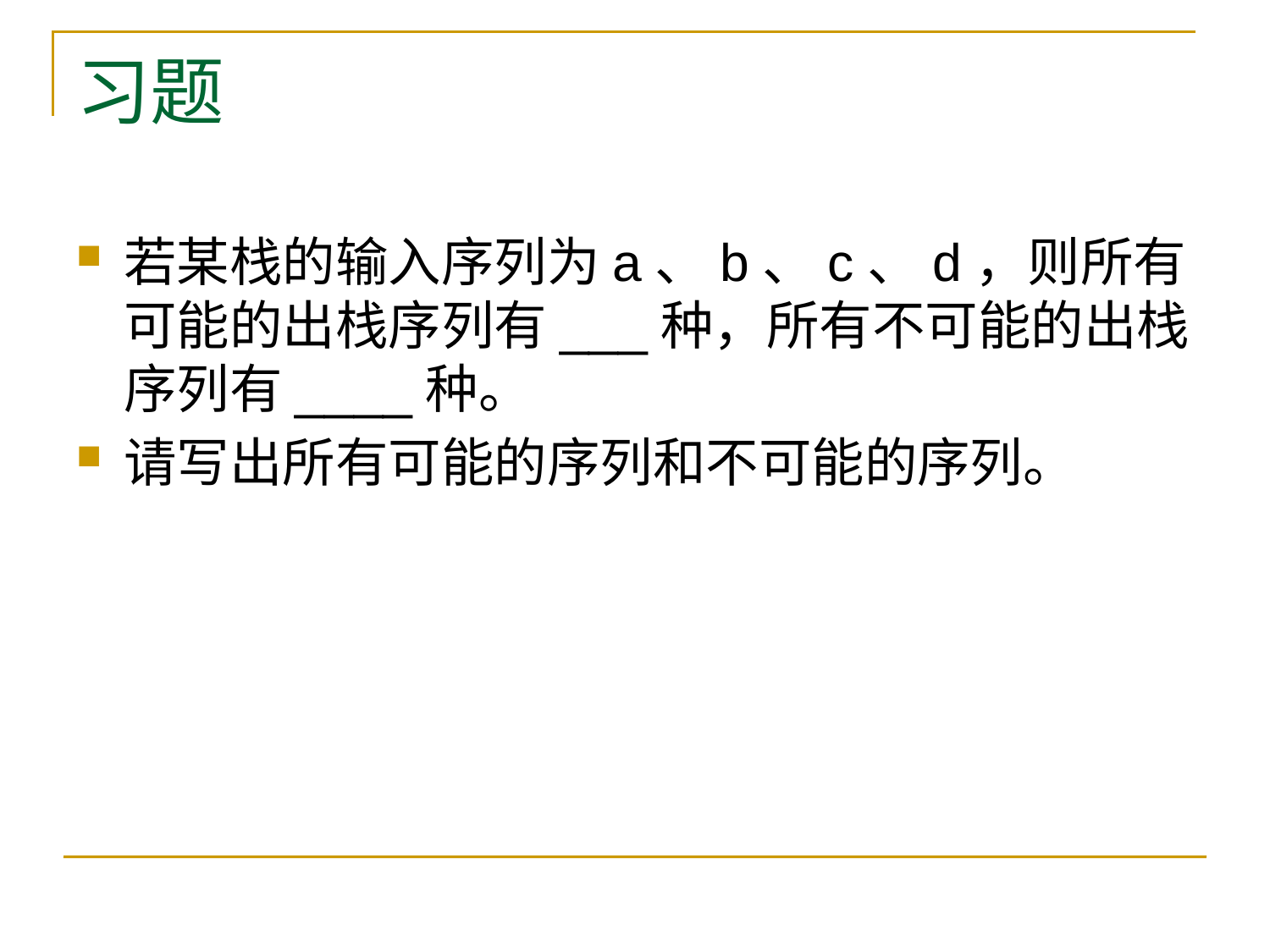

# 习题
若某栈的输入序列为a、b、c、d，则所有可能的出栈序列有___种，所有不可能的出栈序列有____种。
请写出所有可能的序列和不可能的序列。